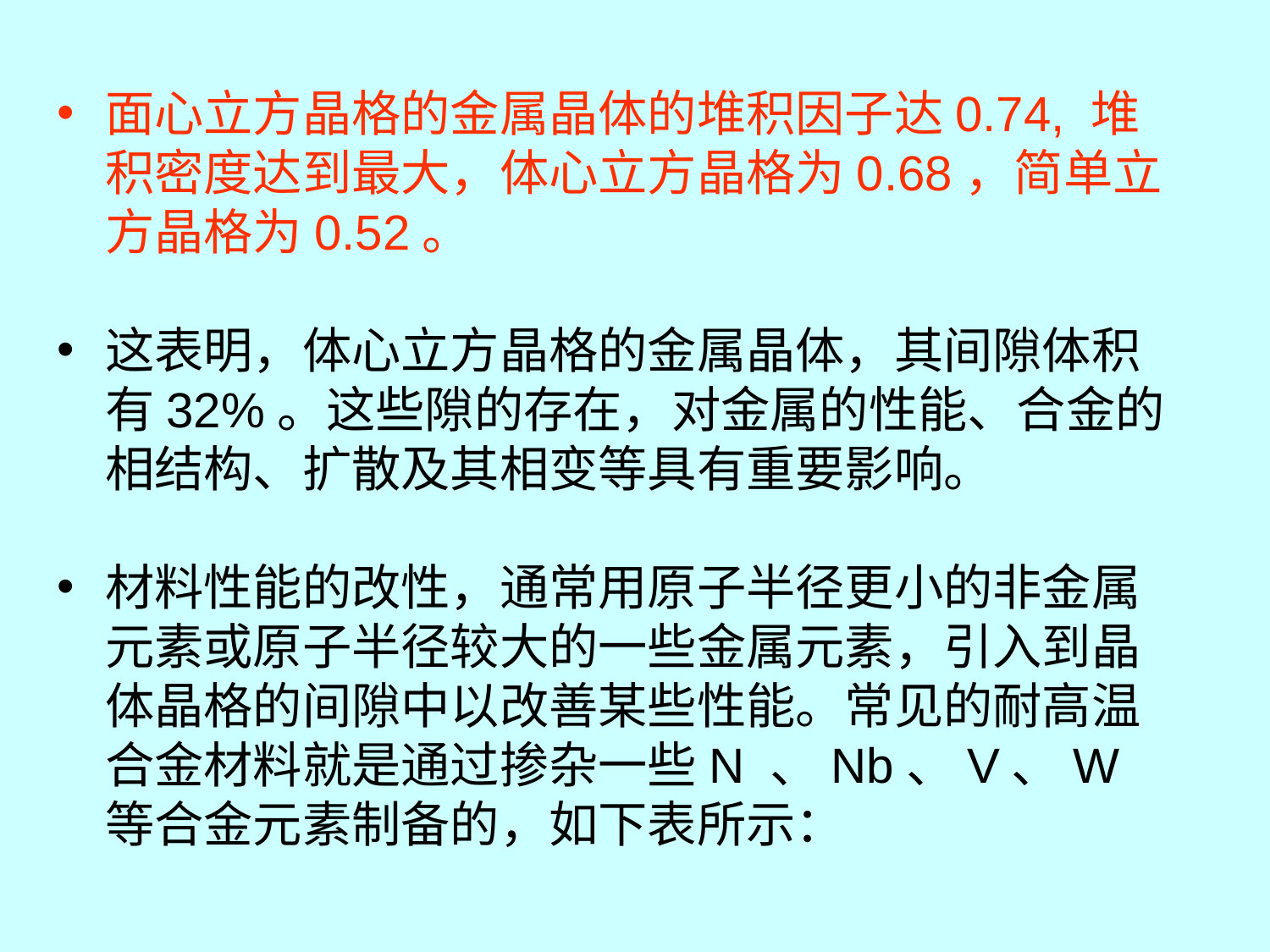

面心立方晶格的金属晶体的堆积因子达0.74, 堆积密度达到最大，体心立方晶格为0.68，简单立方晶格为0.52。

这表明，体心立方晶格的金属晶体，其间隙体积有32%。这些隙的存在，对金属的性能、合金的相结构、扩散及其相变等具有重要影响。

材料性能的改性，通常用原子半径更小的非金属元素或原子半径较大的一些金属元素，引入到晶体晶格的间隙中以改善某些性能。常见的耐高温合金材料就是通过掺杂一些N 、Nb、V、W 等合金元素制备的，如下表所示：